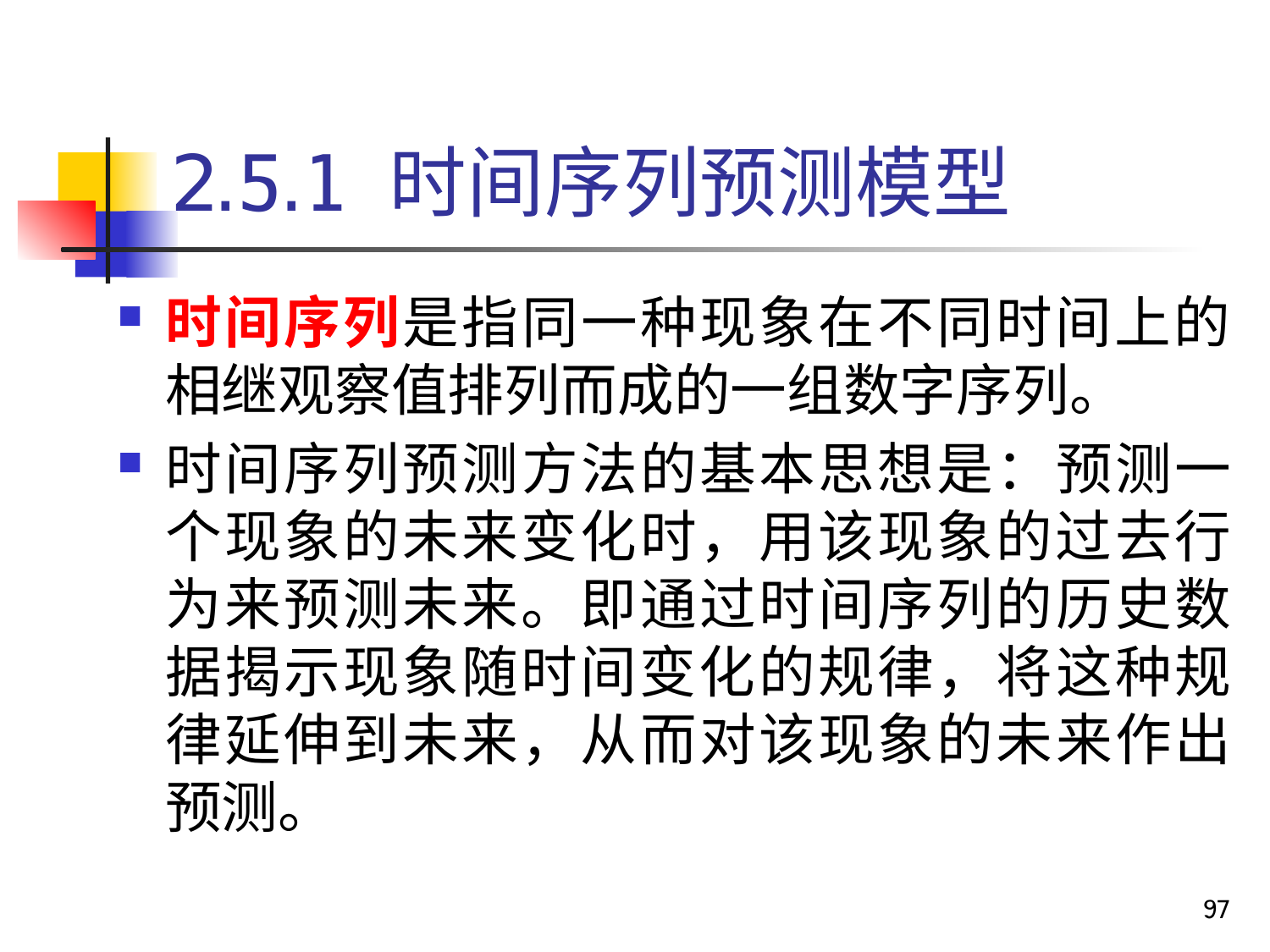

# 2.5.1 时间序列预测模型
时间序列是指同一种现象在不同时间上的相继观察值排列而成的一组数字序列。
时间序列预测方法的基本思想是：预测一个现象的未来变化时，用该现象的过去行为来预测未来。即通过时间序列的历史数据揭示现象随时间变化的规律，将这种规律延伸到未来，从而对该现象的未来作出预测。

97